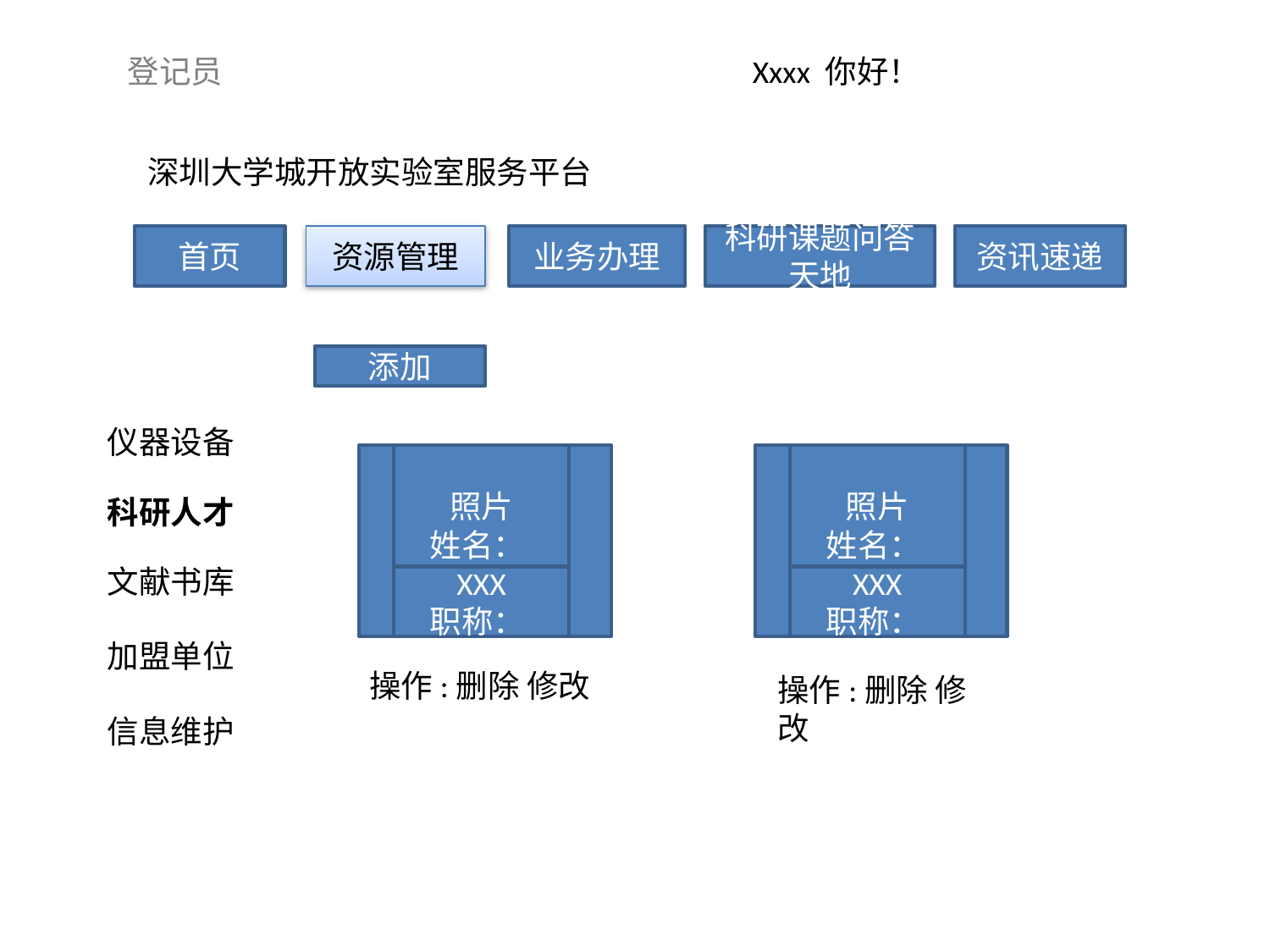

Xxxx 你好！
登记员
深圳大学城开放实验室服务平台
首页
资源管理
业务办理
科研课题问答天地
资讯速递
添加
仪器设备

照片
姓名：XXX
职称：XXX

照片
姓名：XXX
职称：XXX
科研人才
文献书库
加盟单位
操作:删除 修改
操作:删除 修改
信息维护